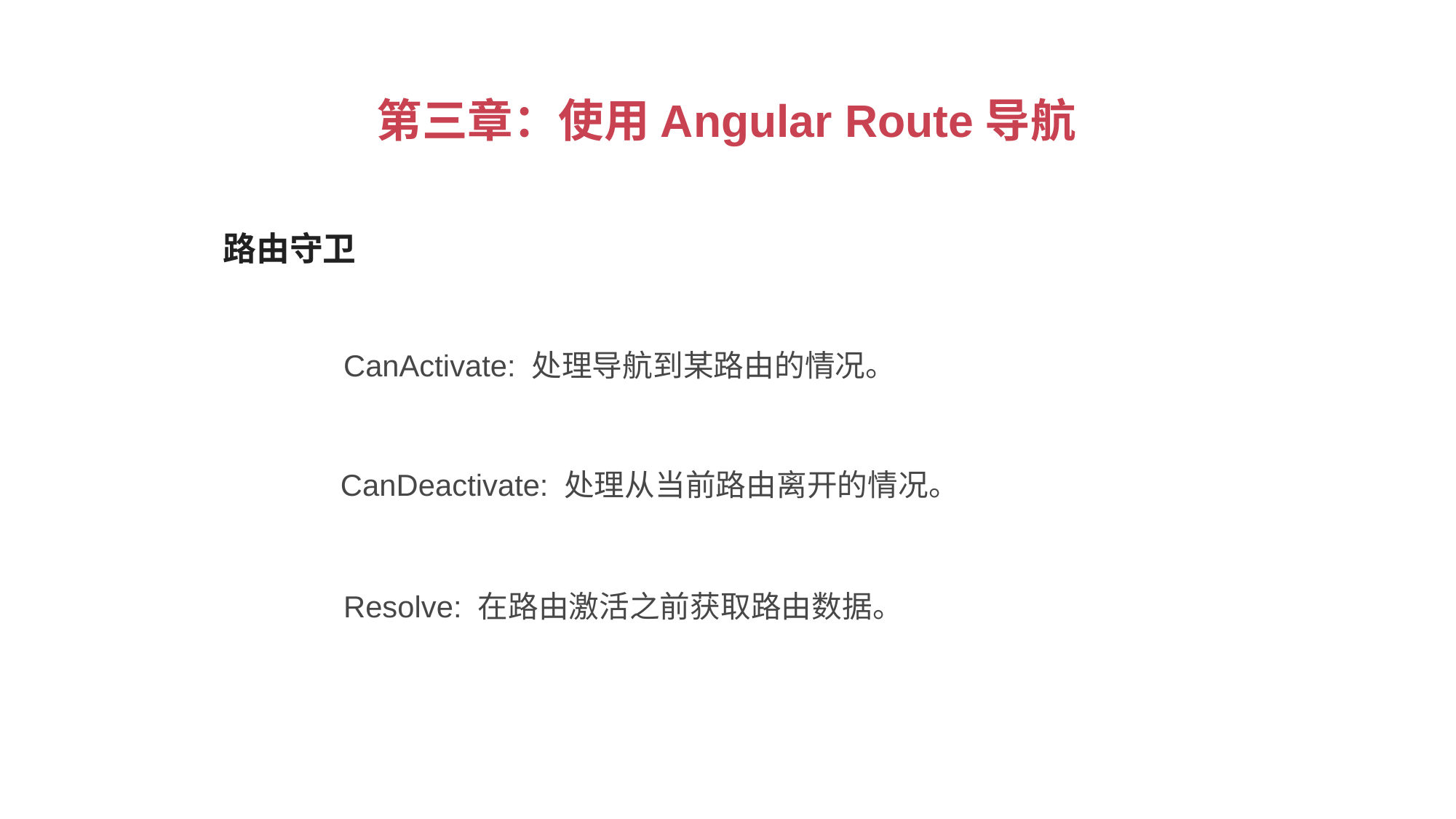

第三章：使用Angular Route导航
 路由守卫
CanActivate: 处理导航到某路由的情况。
CanDeactivate: 处理从当前路由离开的情况。
Resolve: 在路由激活之前获取路由数据。